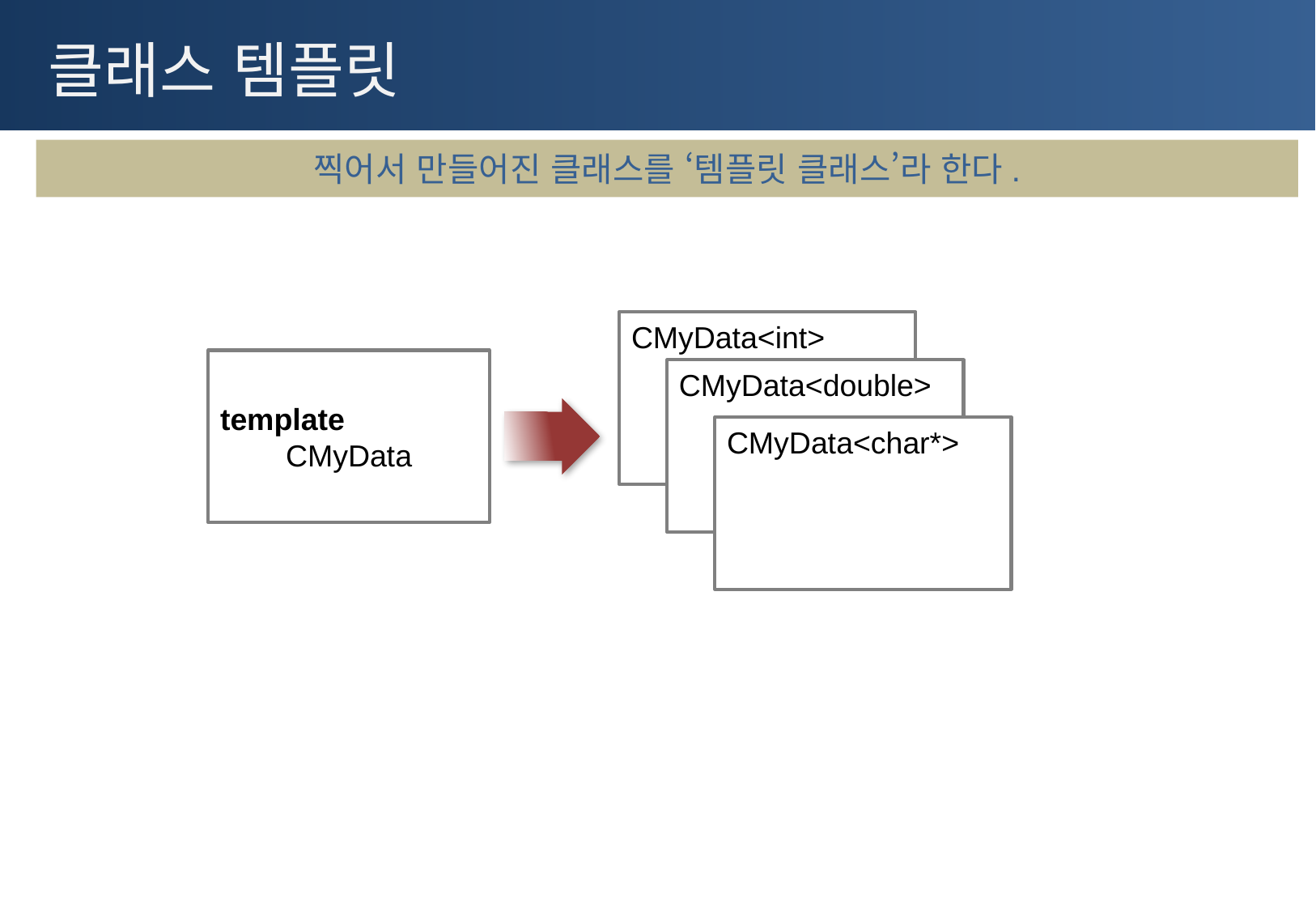

# 클래스 템플릿
찍어서 만들어진 클래스를 ‘템플릿 클래스’라 한다.
CMyData<int>
template
CMyData
CMyData<double>

CMyData<char*>